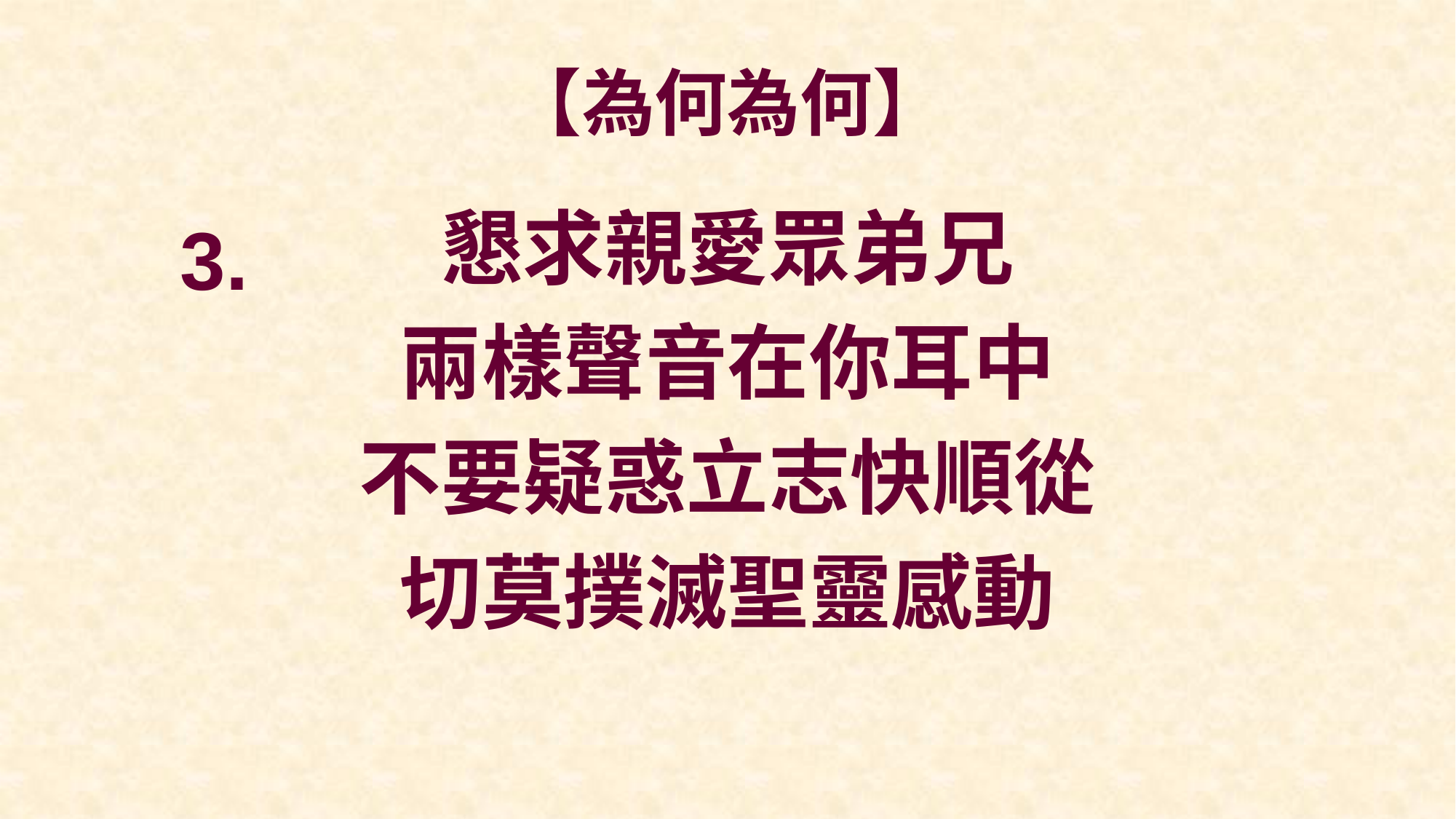

# 【為何為何】
懇求親愛眾弟兄
兩樣聲音在你耳中
不要疑惑立志快順從
切莫撲滅聖靈感動
3.